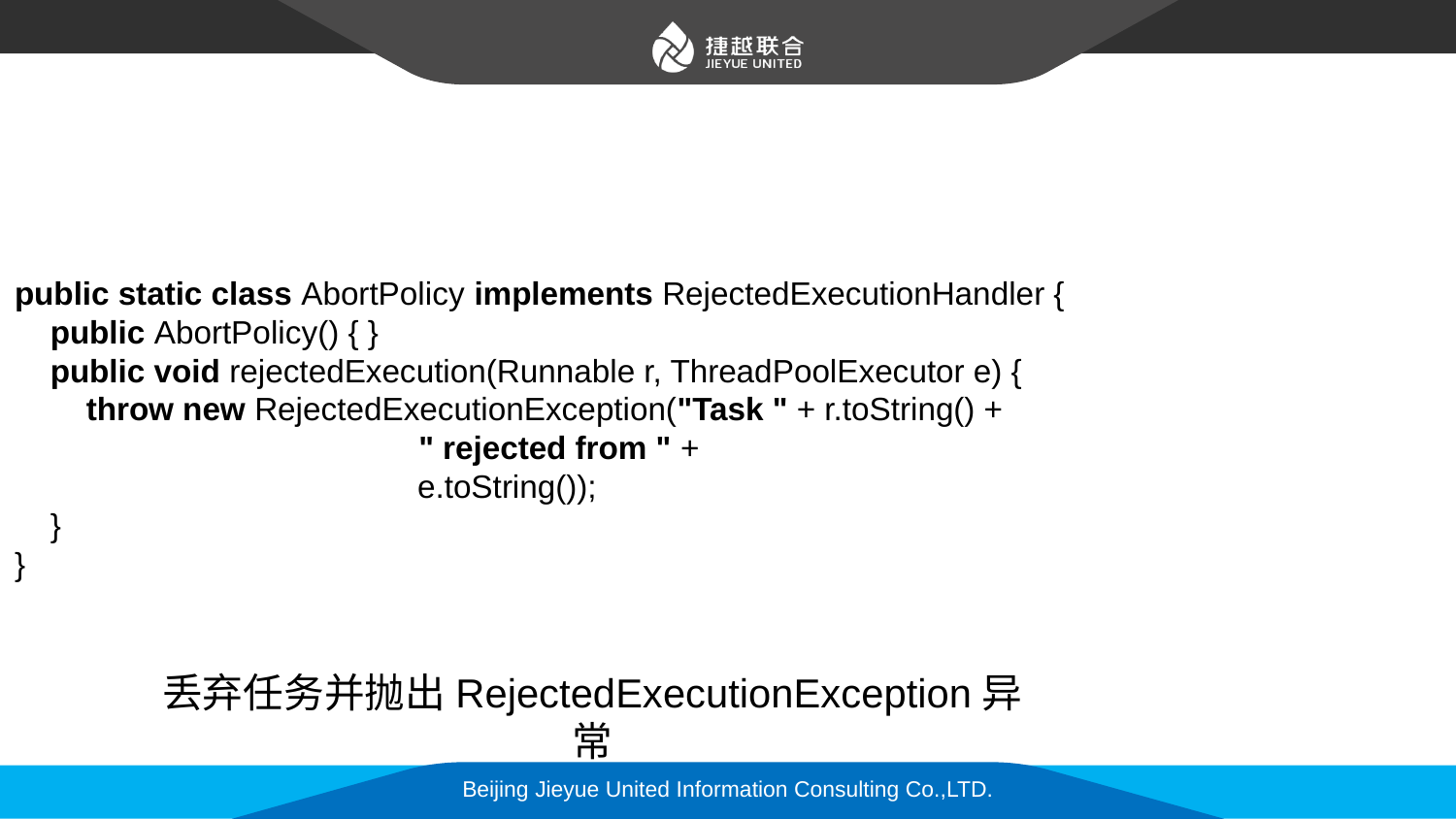

public static class AbortPolicy implements RejectedExecutionHandler {
    public AbortPolicy() { }
    public void rejectedExecution(Runnable r, ThreadPoolExecutor e) {
        throw new RejectedExecutionException("Task " + r.toString() +
                                             " rejected from " +
                                             e.toString());
    }
}
丢弃任务并抛出RejectedExecutionException异常